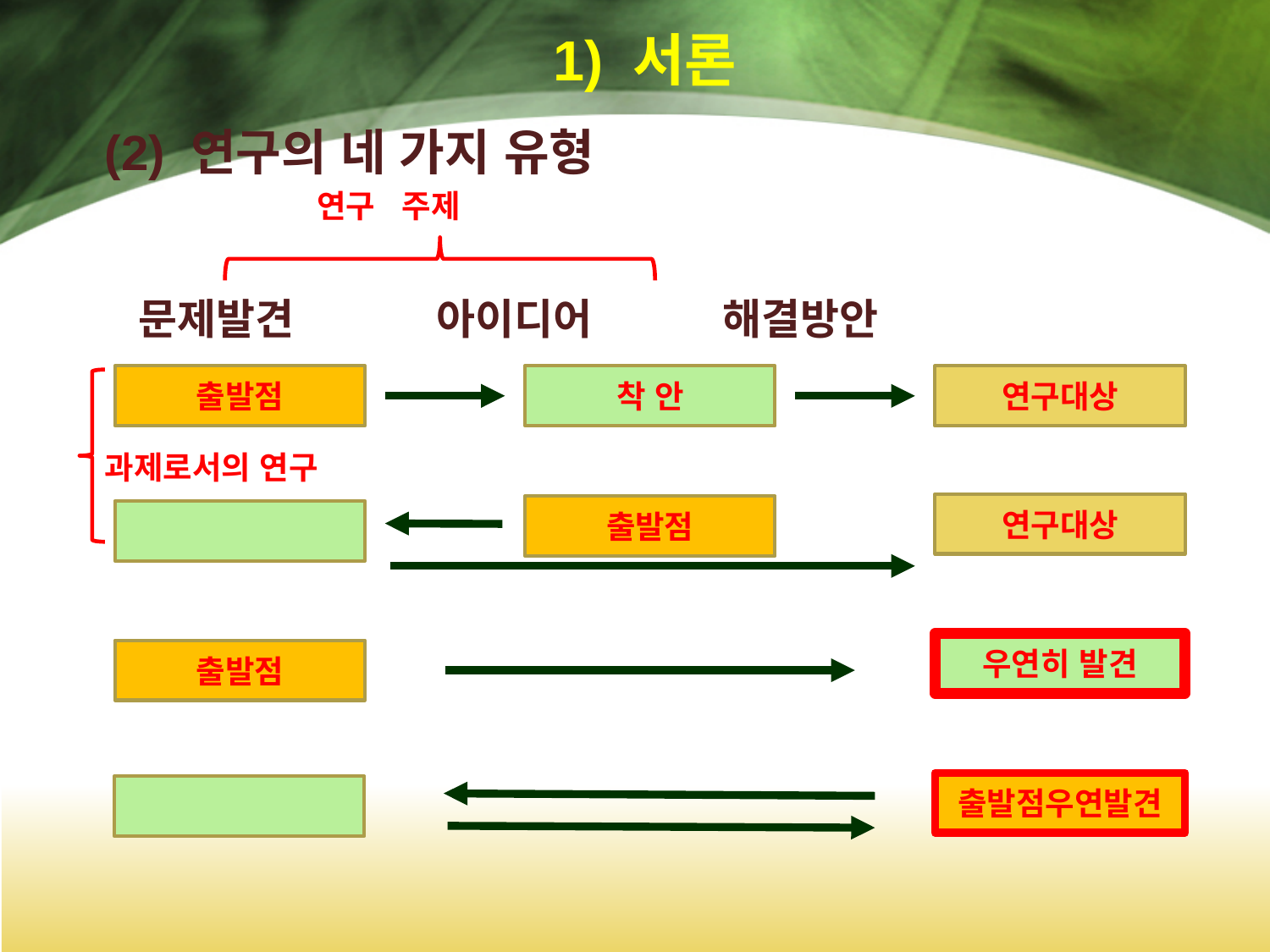

# 1) 서론

(2) 연구의 네 가지 유형
                       연구   주제

  문제발견            아이디어           해결방안

과제로서의 연구

출발점
착 안
연구대상

연구대상
출발점

우연히 발견
출발점
출발점우연발견